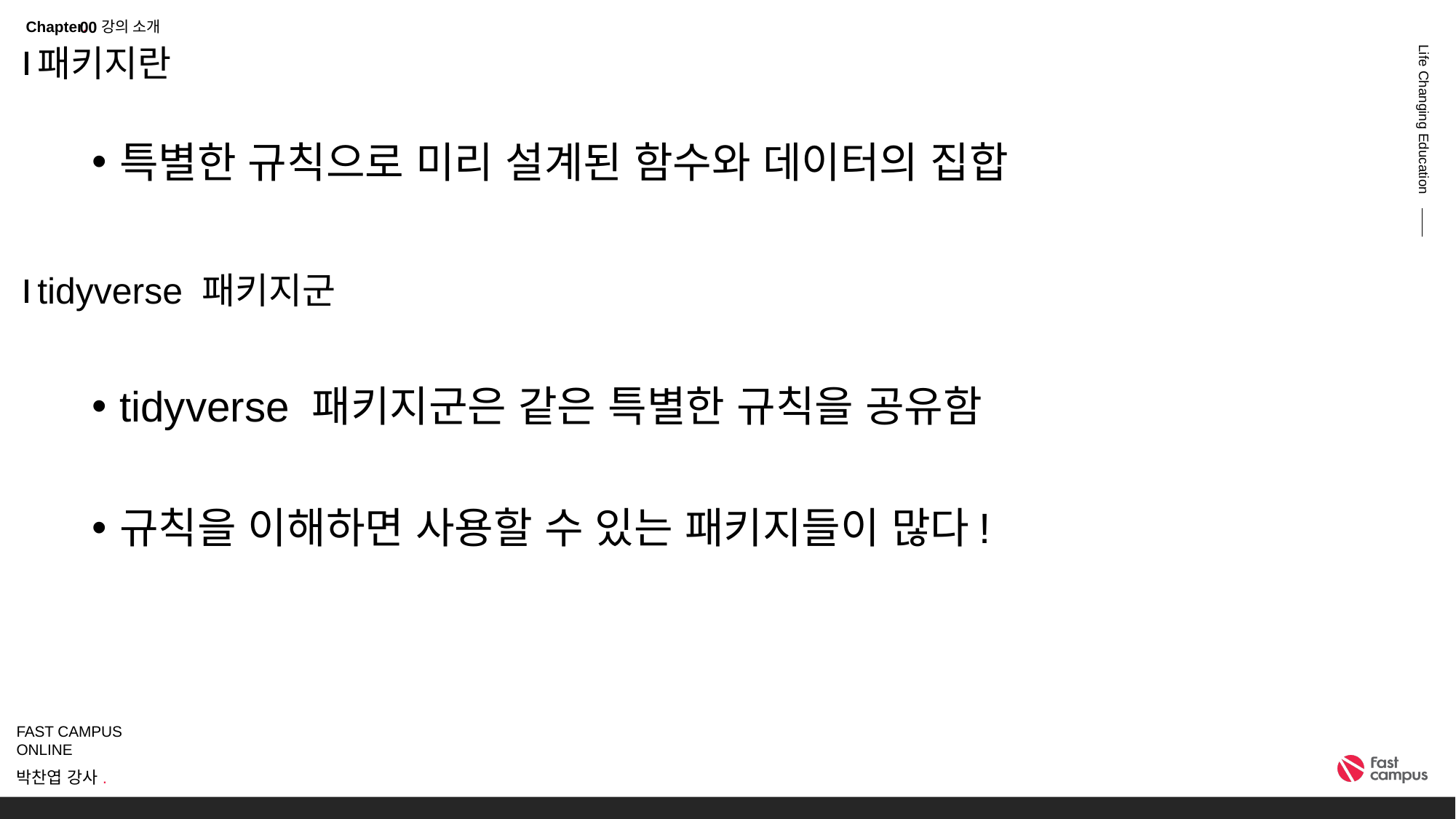

강의 소개
00
# 패키지란
특별한 규칙으로 미리 설계된 함수와 데이터의 집합

tidyverse 패키지군은 같은 특별한 규칙을 공유함

규칙을 이해하면 사용할 수 있는 패키지들이 많다!

tidyverse 패키지군